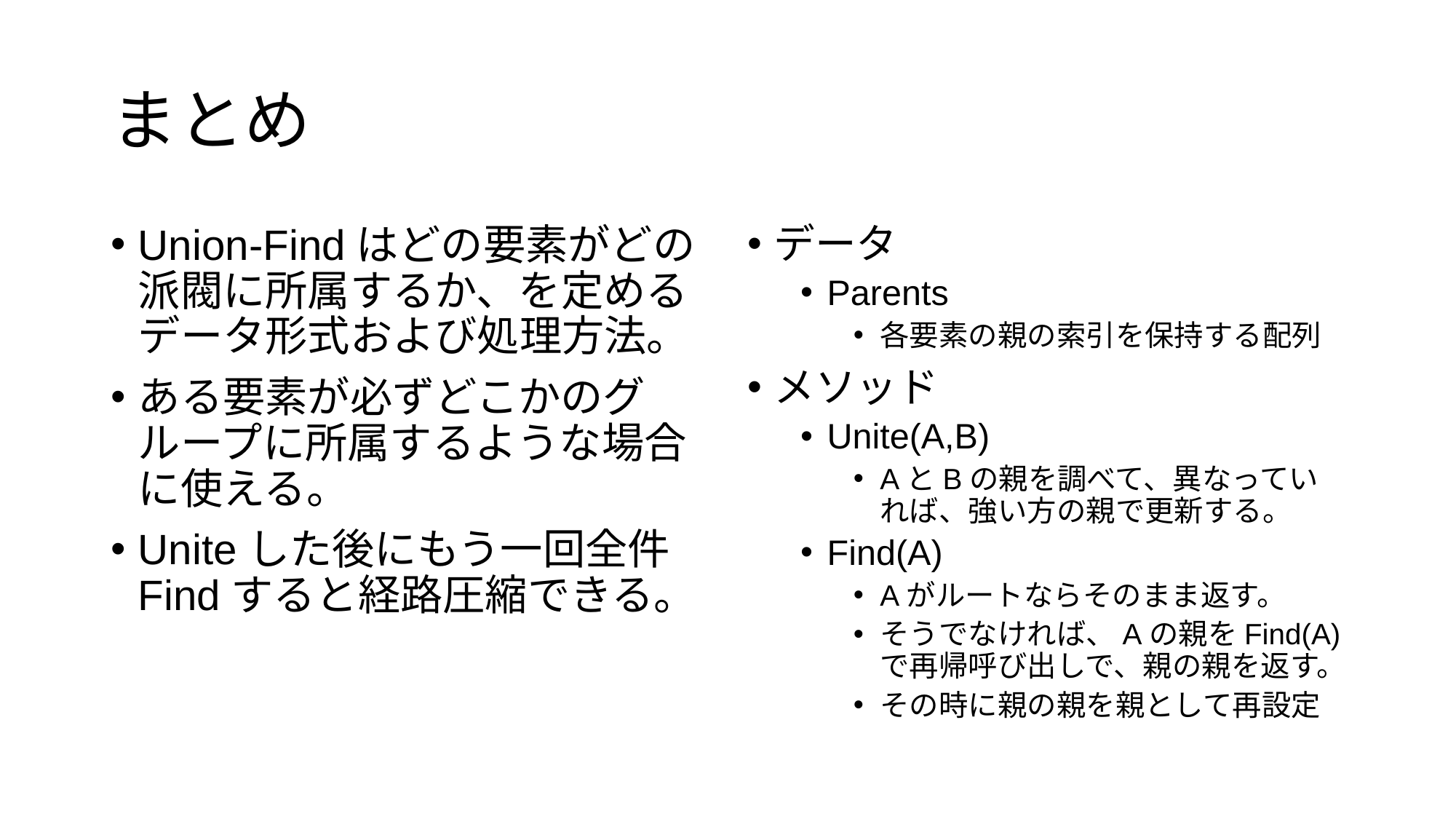

# まとめ
Union-Findはどの要素がどの派閥に所属するか、を定めるデータ形式および処理方法。
ある要素が必ずどこかのグループに所属するような場合に使える。
Uniteした後にもう一回全件Findすると経路圧縮できる。

データ
Parents
各要素の親の索引を保持する配列
メソッド
Unite(A,B)
AとBの親を調べて、異なっていれば、強い方の親で更新する。
Find(A)
Aがルートならそのまま返す。
そうでなければ、Aの親をFind(A)で再帰呼び出しで、親の親を返す。
その時に親の親を親として再設定